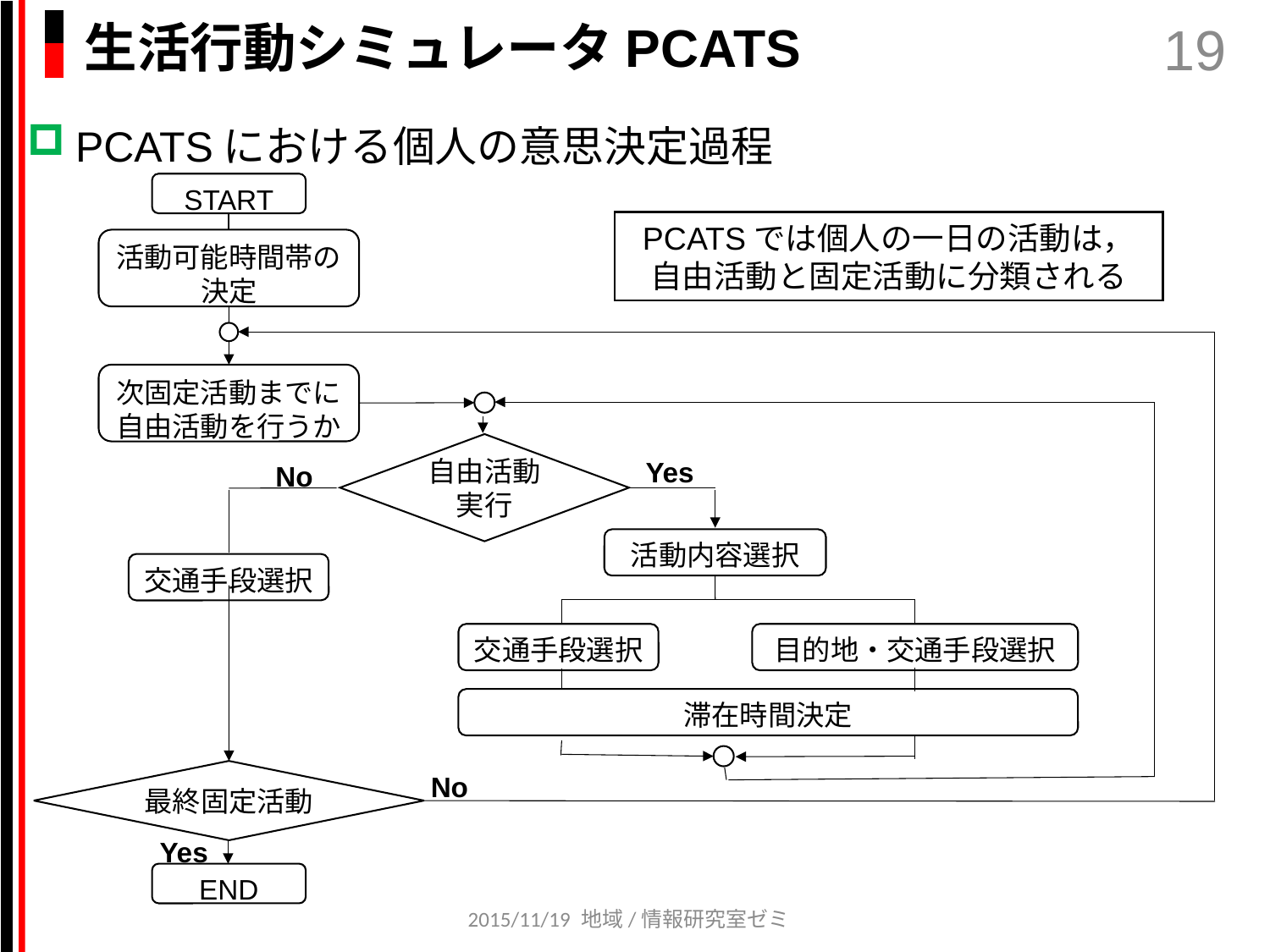

19
# 生活行動シミュレータPCATS
PCATSにおける個人の意思決定過程
START
PCATSでは個人の一日の活動は，
自由活動と固定活動に分類される
活動可能時間帯の決定

次固定活動までに
自由活動を行うか

自由活動実行
Yes
No
活動内容選択
交通手段選択
交通手段選択
目的地・交通手段選択
滞在時間決定

最終固定活動
No
Yes
END
2015/11/19 地域/情報研究室ゼミ